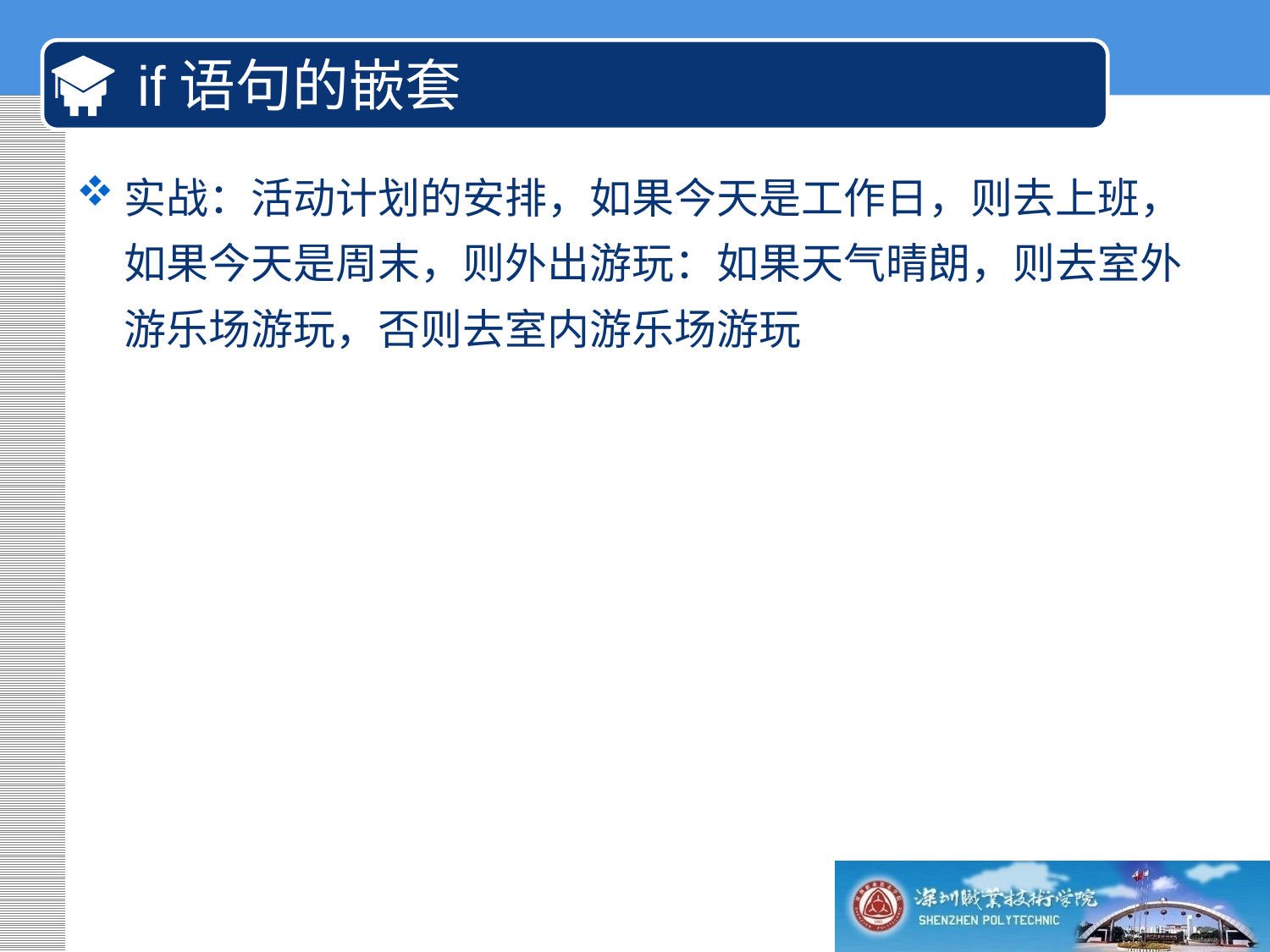

# if语句的嵌套
实战：活动计划的安排，如果今天是工作日，则去上班，如果今天是周末，则外出游玩：如果天气晴朗，则去室外游乐场游玩，否则去室内游乐场游玩